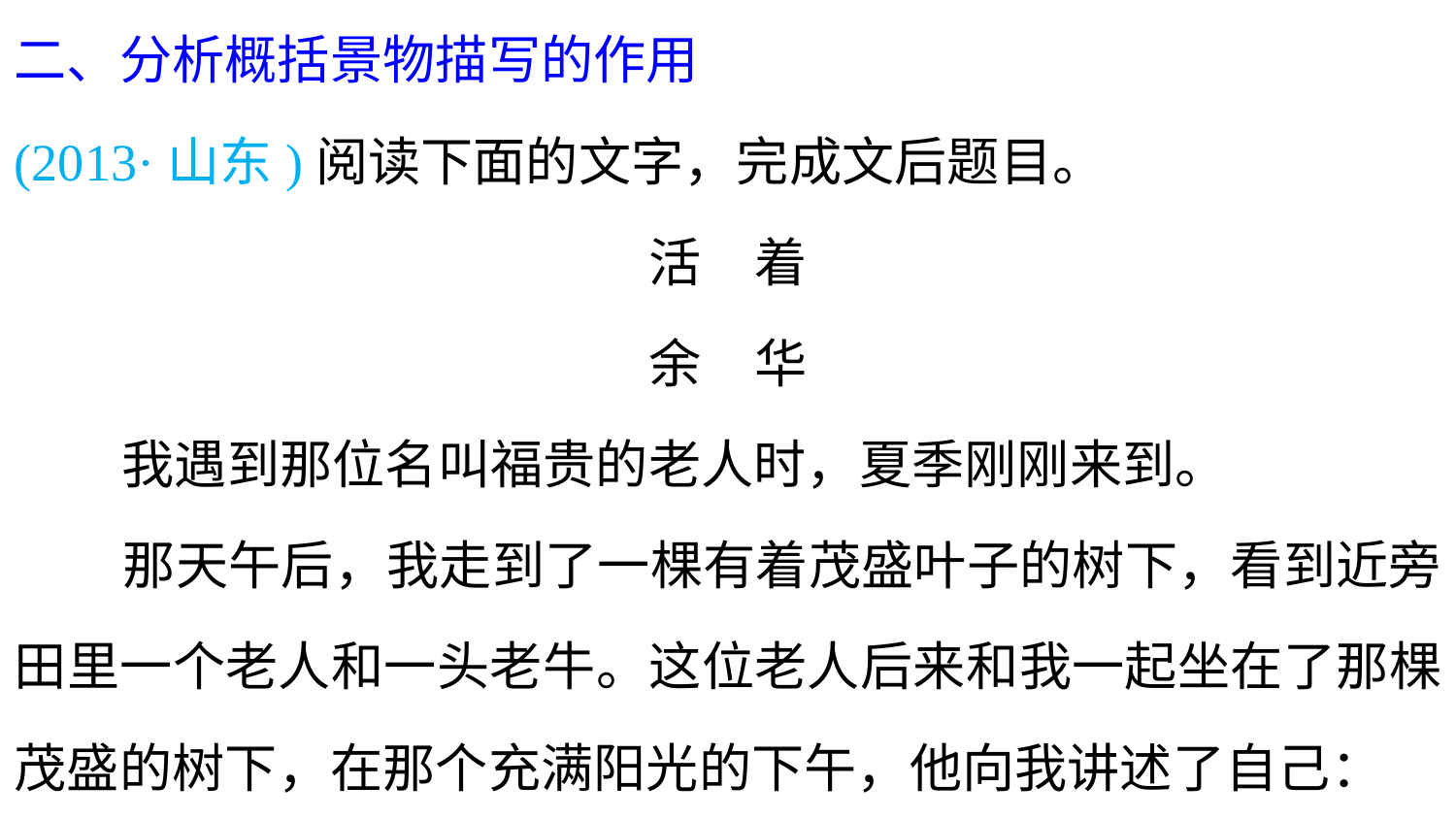

二、分析概括景物描写的作用
(2013·山东)阅读下面的文字，完成文后题目。
活　着
余　华
        我遇到那位名叫福贵的老人时，夏季刚刚来到。
        那天午后，我走到了一棵有着茂盛叶子的树下，看到近旁田里一个老人和一头老牛。这位老人后来和我一起坐在了那棵茂盛的树下，在那个充满阳光的下午，他向我讲述了自己：